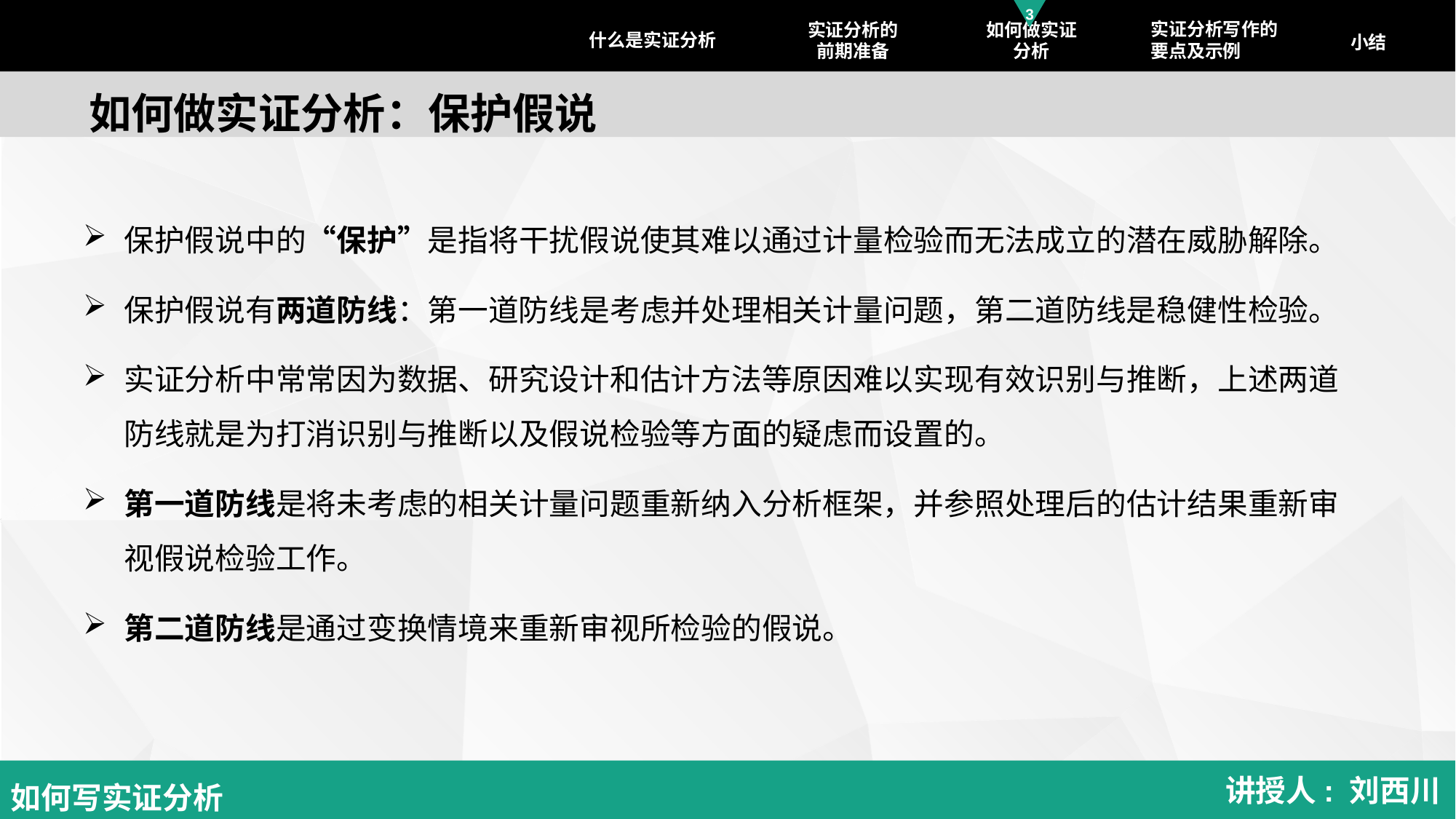

3
什么是实证分析
实证分析写作的要点及示例
如何做实证
分析
小结
实证分析的
前期准备

如何做实证分析：保护假说
保护假说中的“保护”是指将干扰假说使其难以通过计量检验而无法成立的潜在威胁解除。
保护假说有两道防线：第一道防线是考虑并处理相关计量问题，第二道防线是稳健性检验。
实证分析中常常因为数据、研究设计和估计方法等原因难以实现有效识别与推断，上述两道防线就是为打消识别与推断以及假说检验等方面的疑虑而设置的。
第一道防线是将未考虑的相关计量问题重新纳入分析框架，并参照处理后的估计结果重新审视假说检验工作。
第二道防线是通过变换情境来重新审视所检验的假说。

如何写实证分析
          讲授人: 刘西川